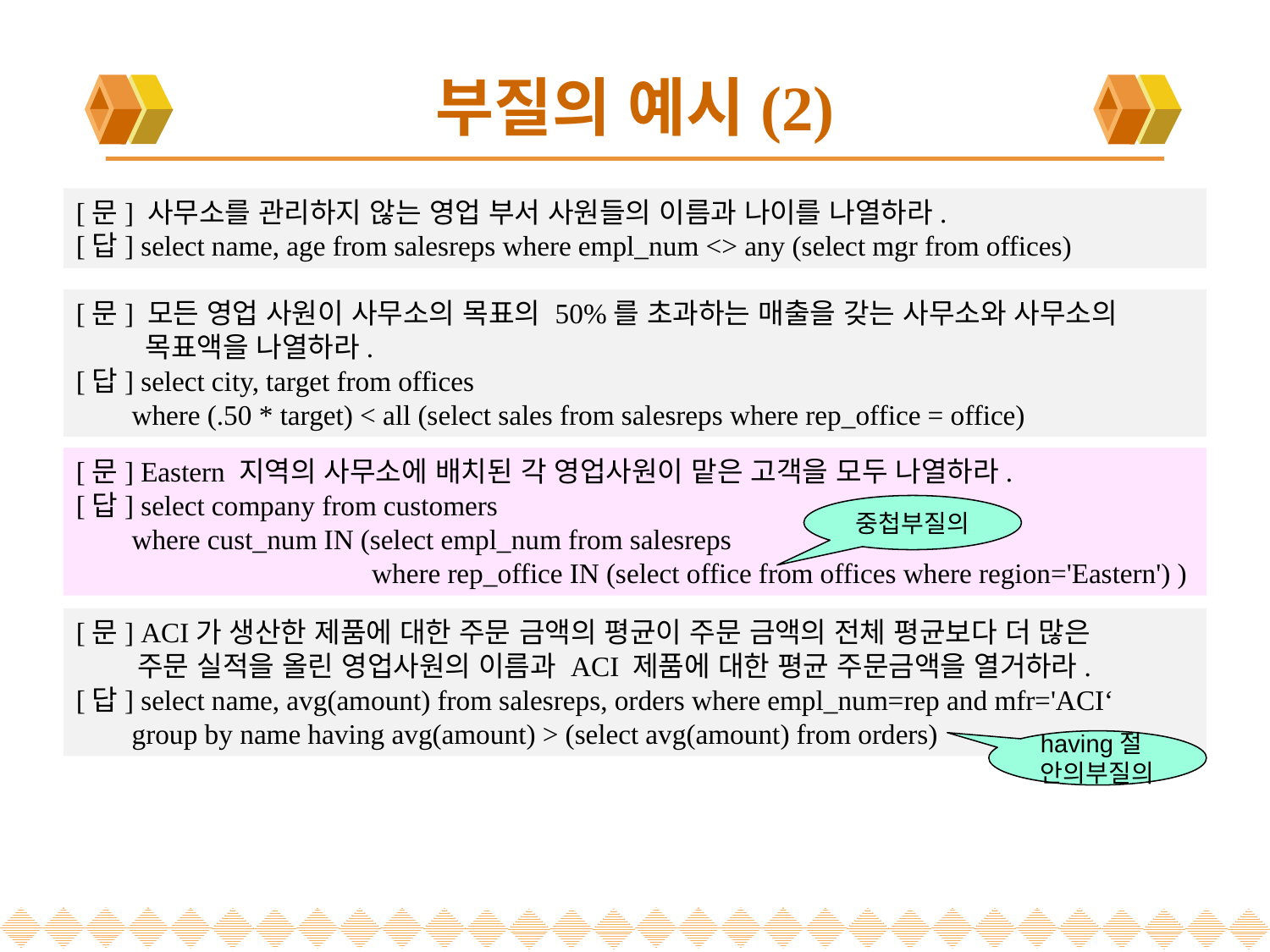

# 부질의 예시(2)
[문] 사무소를 관리하지 않는 영업 부서 사원들의 이름과 나이를 나열하라.
[답] select name, age from salesreps where empl_num <> any (select mgr from offices)
[문] 모든 영업 사원이 사무소의 목표의 50%를 초과하는 매출을 갖는 사무소와 사무소의
        목표액을 나열하라.
[답] select city, target from offices
        where (.50 * target) < all (select sales from salesreps where rep_office = office)
[문] Eastern 지역의 사무소에 배치된 각 영업사원이 맡은 고객을 모두 나열하라.
[답] select company from customers
        where cust_num IN (select empl_num from salesreps
		      where rep_office IN (select office from offices where region='Eastern') )
중첩부질의
[문] ACI가 생산한 제품에 대한 주문 금액의 평균이 주문 금액의 전체 평균보다 더 많은
       주문 실적을 올린 영업사원의 이름과 ACI 제품에 대한 평균 주문금액을 열거하라.
[답] select name, avg(amount) from salesreps, orders where empl_num=rep and mfr='ACI‘
        group by name having avg(amount) > (select avg(amount) from orders)
having절 안의부질의